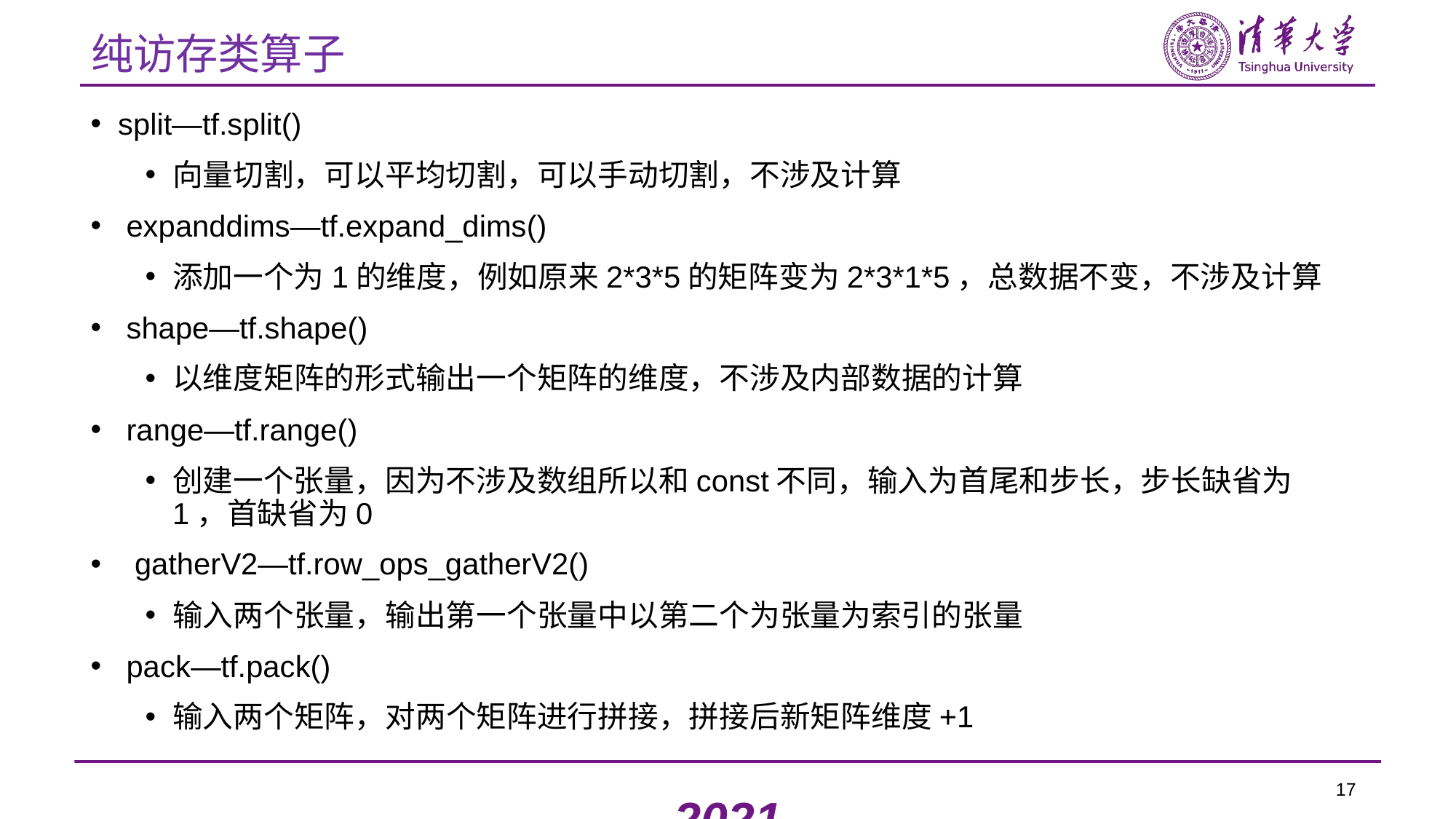

# 纯访存类算子
split—tf.split()
向量切割，可以平均切割，可以手动切割，不涉及计算
 expanddims—tf.expand_dims()
添加一个为1的维度，例如原来2*3*5的矩阵变为2*3*1*5，总数据不变，不涉及计算
 shape—tf.shape()
以维度矩阵的形式输出一个矩阵的维度，不涉及内部数据的计算
 range—tf.range()
创建一个张量，因为不涉及数组所以和const不同，输入为首尾和步长，步长缺省为1，首缺省为0
  gatherV2—tf.row_ops_gatherV2()
输入两个张量，输出第一个张量中以第二个为张量为索引的张量
 pack—tf.pack()
输入两个矩阵，对两个矩阵进行拼接，拼接后新矩阵维度+1
17